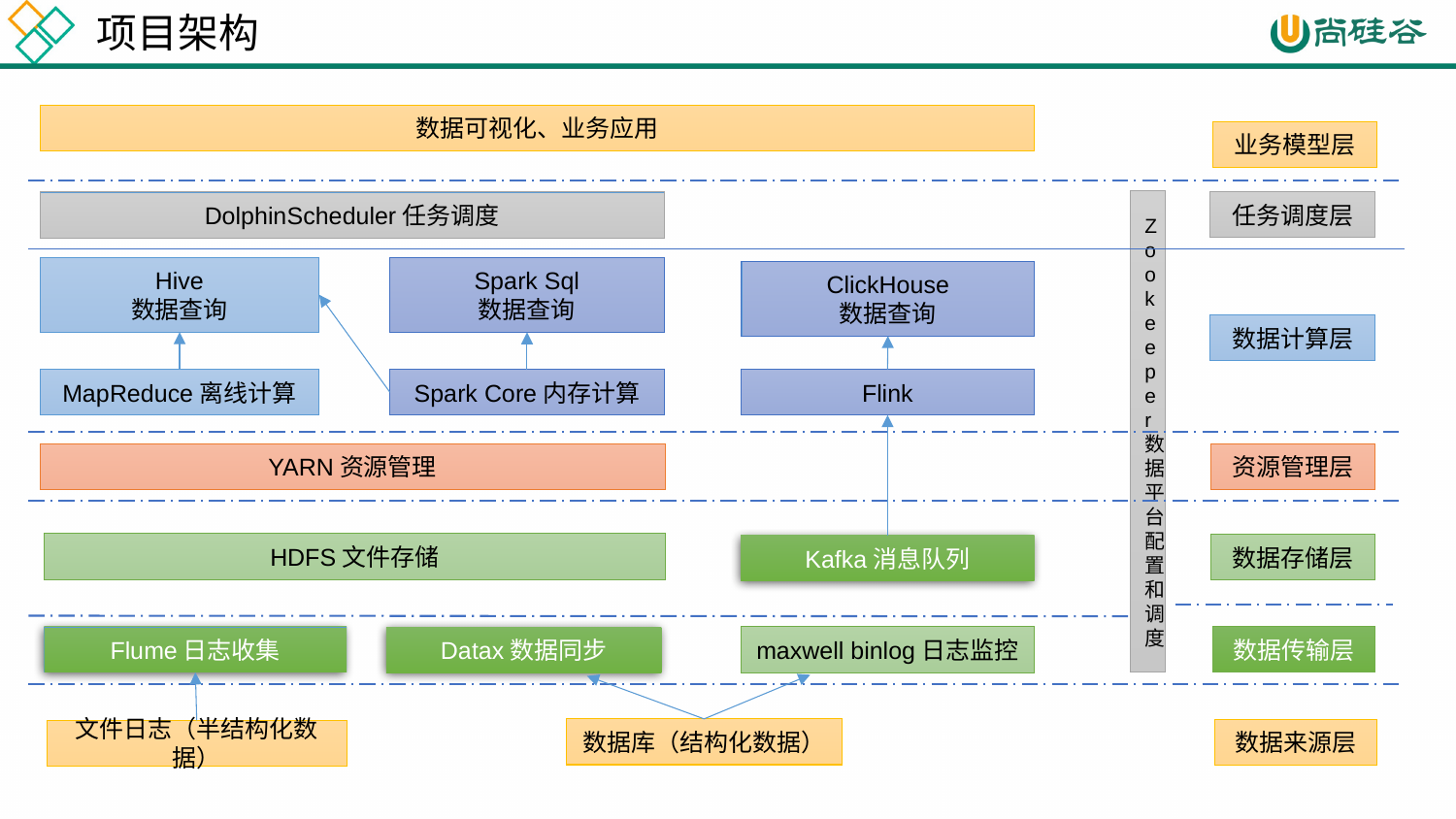

项目架构
数据可视化、业务应用
业务模型层

Zookeeper数据平台配置和调度
任务调度层
DolphinScheduler任务调度
Hive
数据查询
Spark Sql
数据查询
ClickHouse
数据查询
数据计算层
MapReduce离线计算
Spark Core内存计算
Flink
YARN资源管理
资源管理层
HDFS文件存储
数据存储层
Kafka消息队列
Flume日志收集
maxwell binlog日志监控
数据传输层
Datax数据同步
数据库（结构化数据）
数据来源层
文件日志（半结构化数据）